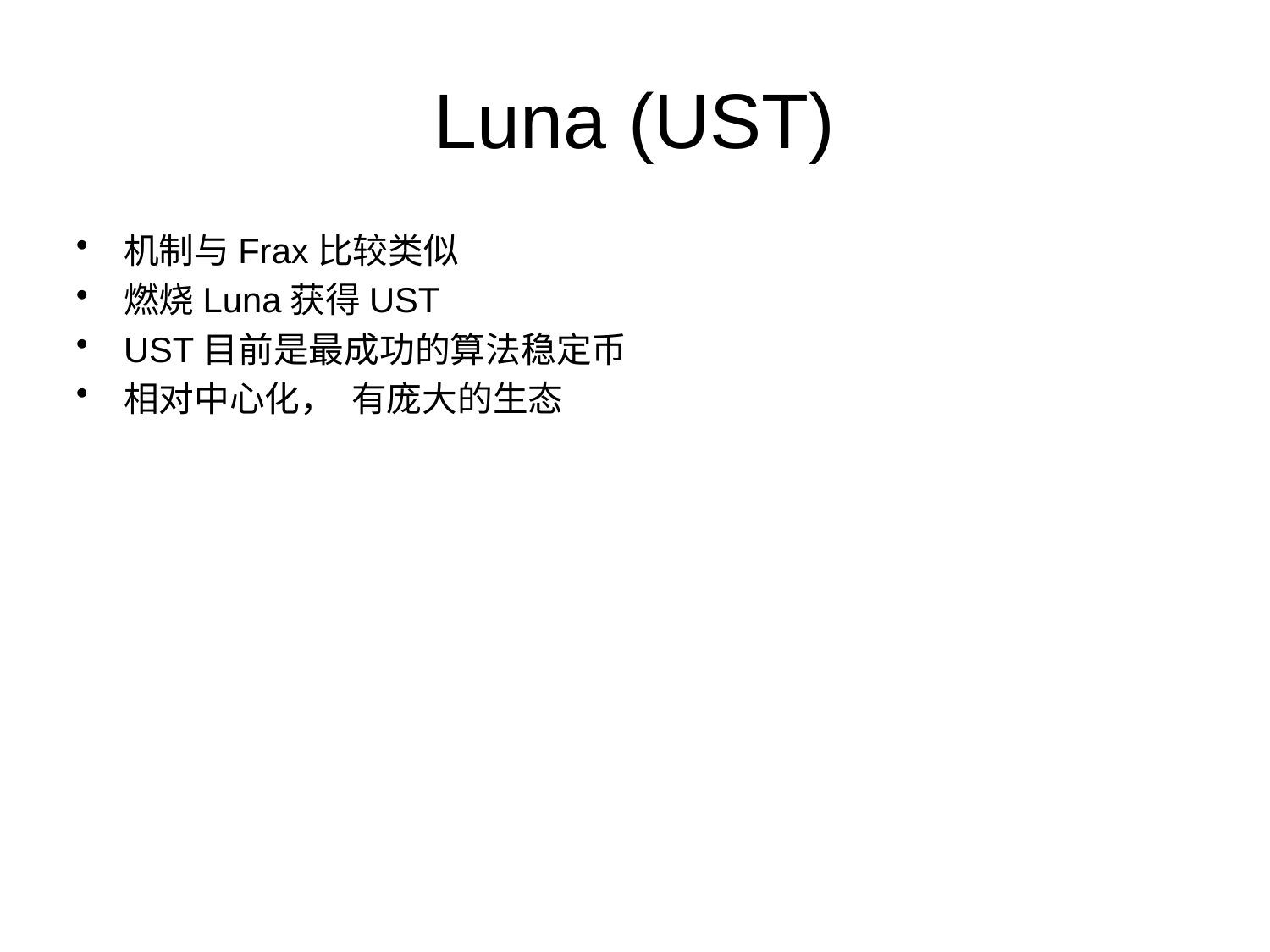

# Luna (UST)
机制与Frax比较类似
燃烧Luna获得UST
UST目前是最成功的算法稳定币
相对中心化，  有庞大的生态